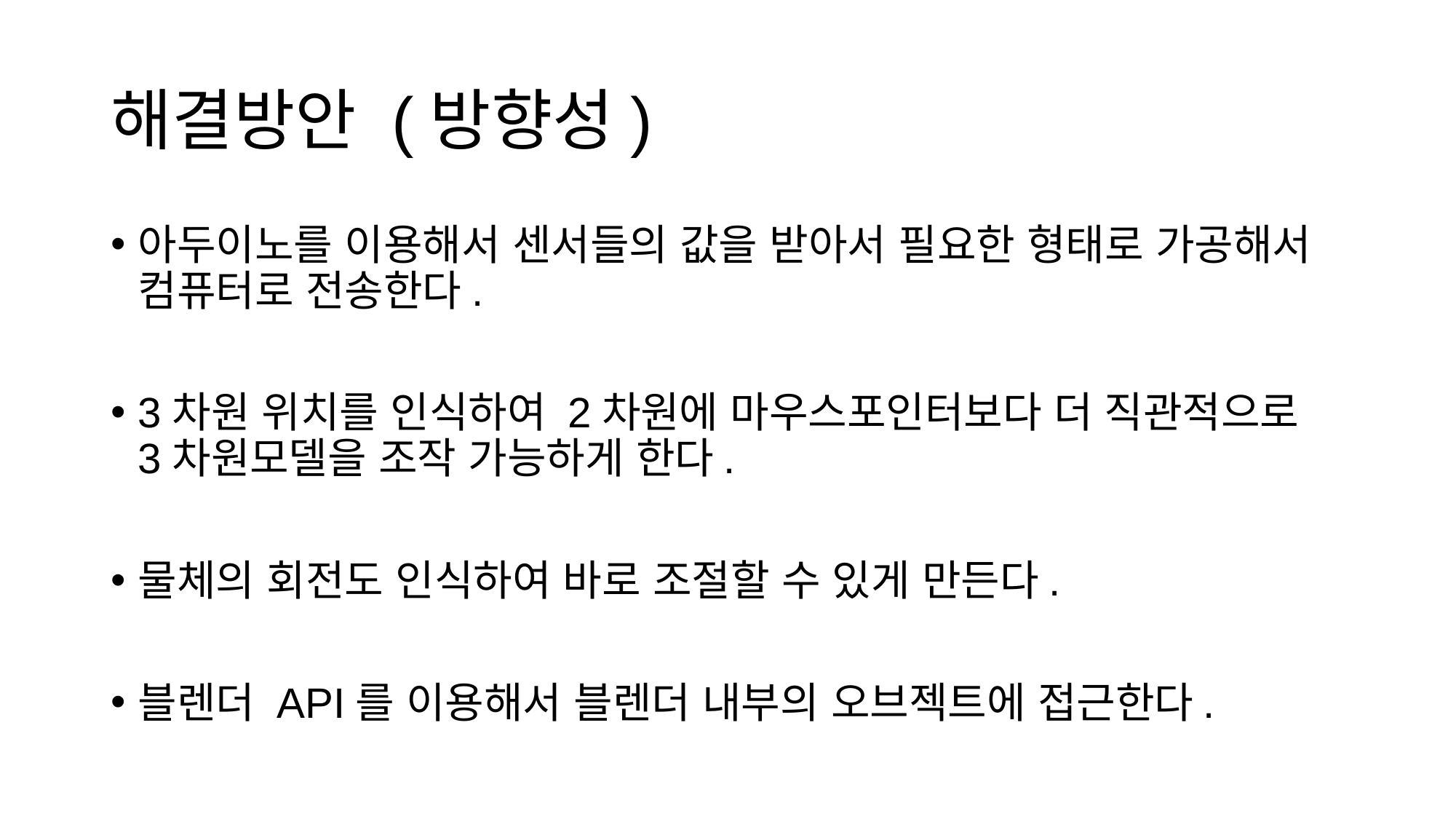

# 해결방안 (방향성)
아두이노를 이용해서 센서들의 값을 받아서 필요한 형태로 가공해서 컴퓨터로 전송한다.

3차원 위치를 인식하여 2차원에 마우스포인터보다 더 직관적으로 3차원모델을 조작 가능하게 한다.

물체의 회전도 인식하여 바로 조절할 수 있게 만든다.

블렌더 API를 이용해서 블렌더 내부의 오브젝트에 접근한다.